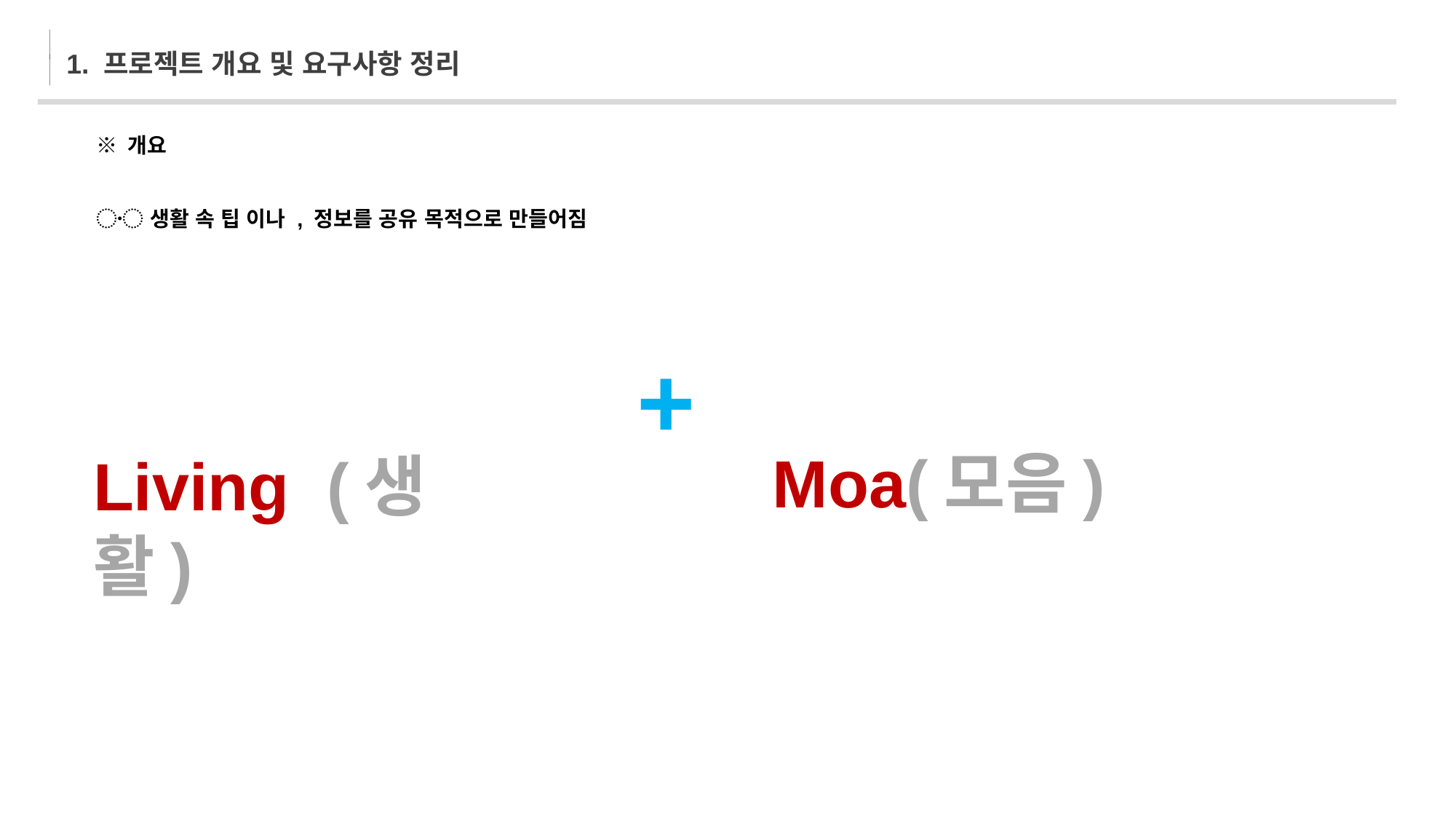

1. 프로젝트 개요 및 요구사항 정리

※ 개요
〮 생활 속 팁 이나 , 정보를 공유 목적으로 만들어짐

  +
Moa(모음)
Living  (생활)